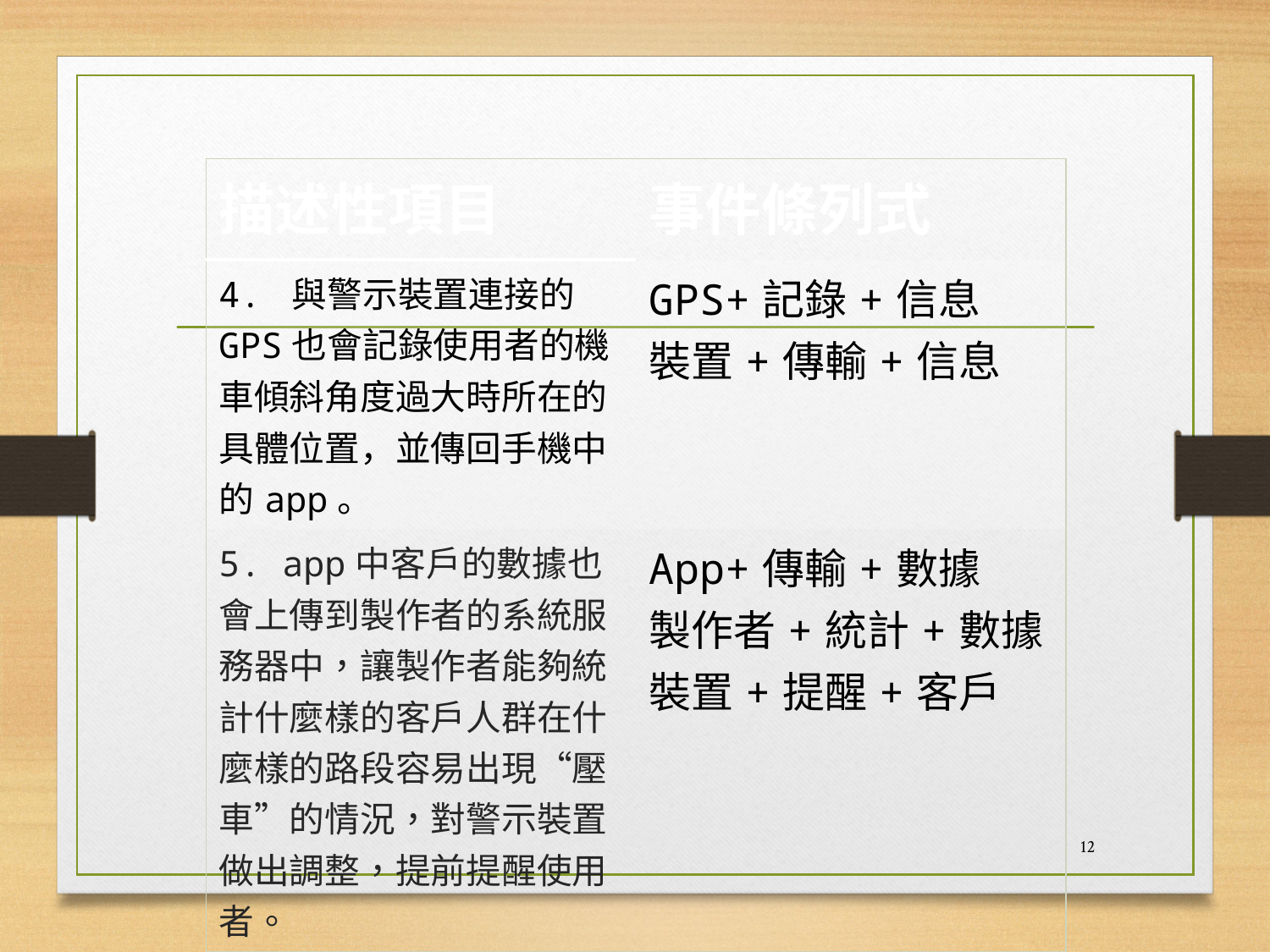

| 描述性項目 | 事件條列式 |
| --- | --- |
| 4. 與警示裝置連接的GPS也會記錄使用者的機車傾斜角度過大時所在的具體位置，並傳回手機中的app。 | GPS+記錄+信息 裝置+傳輸+信息 |
| 5. app中客戶的數據也會上傳到製作者的系統服務器中，讓製作者能夠統計什麼樣的客戶人群在什麼樣的路段容易出現“壓車”的情況，對警示裝置做出調整，提前提醒使用者。 | App+傳輸+數據 製作者+統計+數據 裝置+提醒+客戶 |
12